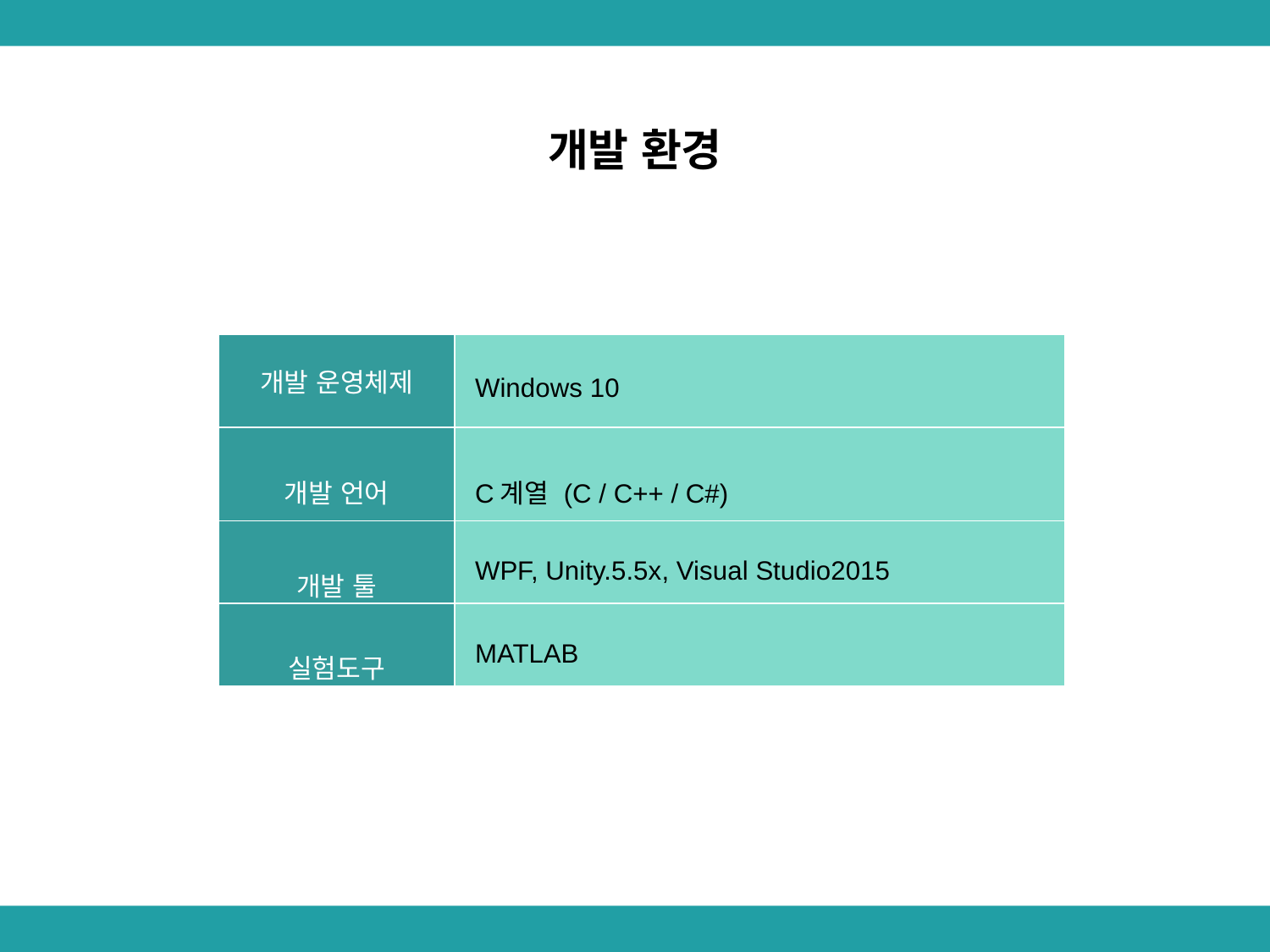

개발 환경
| 개발 운영체제 | Windows 10 |
| --- | --- |
| 개발 언어 | C계열 (C / C++ / C#) |
| 개발 툴 | WPF, Unity.5.5x, Visual Studio2015 |
| 실험도구 | MATLAB |